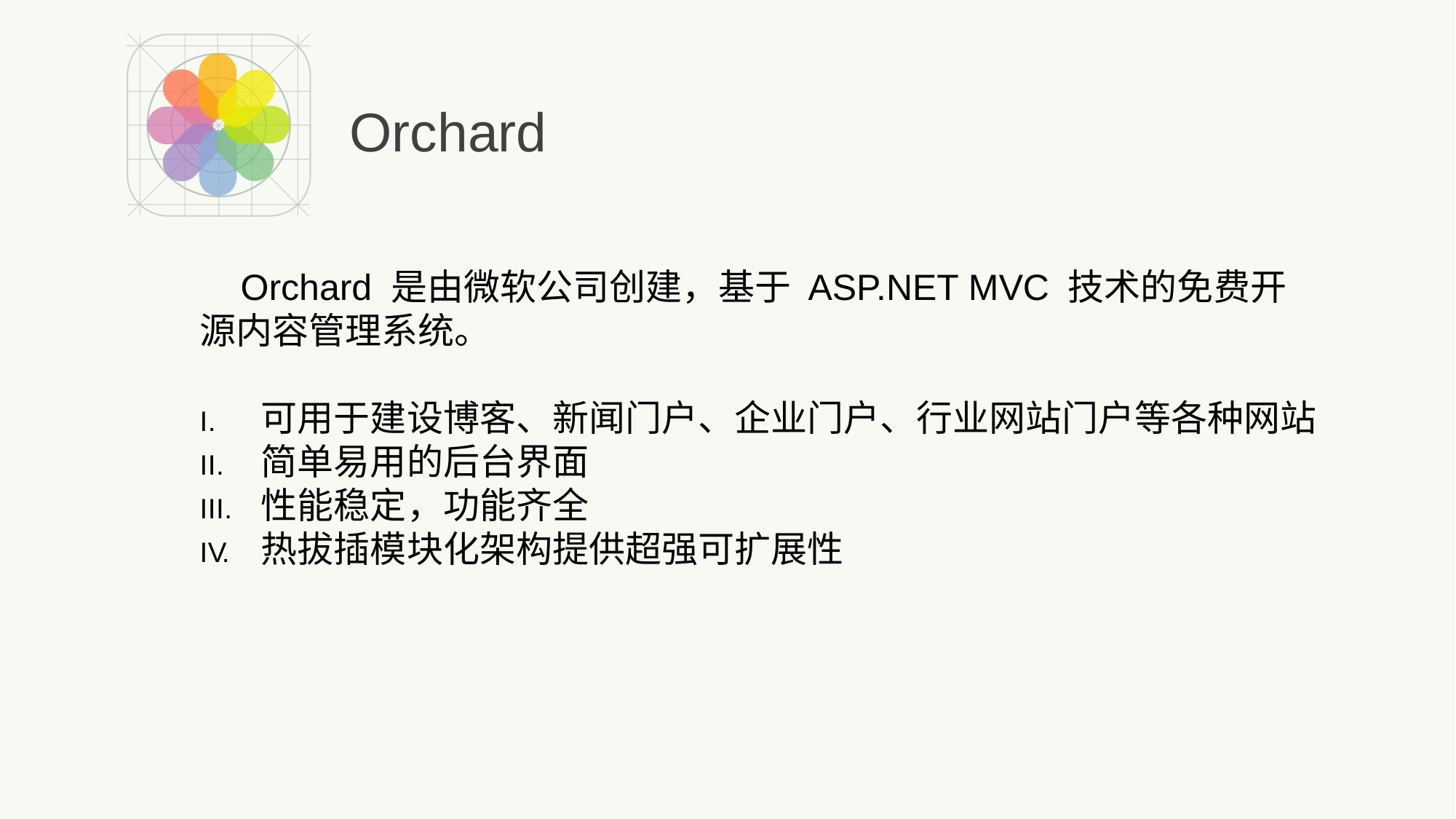

Orchard
    Orchard 是由微软公司创建，基于 ASP.NET MVC 技术的免费开源内容管理系统。

可用于建设博客、新闻门户、企业门户、行业网站门户等各种网站
简单易用的后台界面
性能稳定，功能齐全
热拔插模块化架构提供超强可扩展性